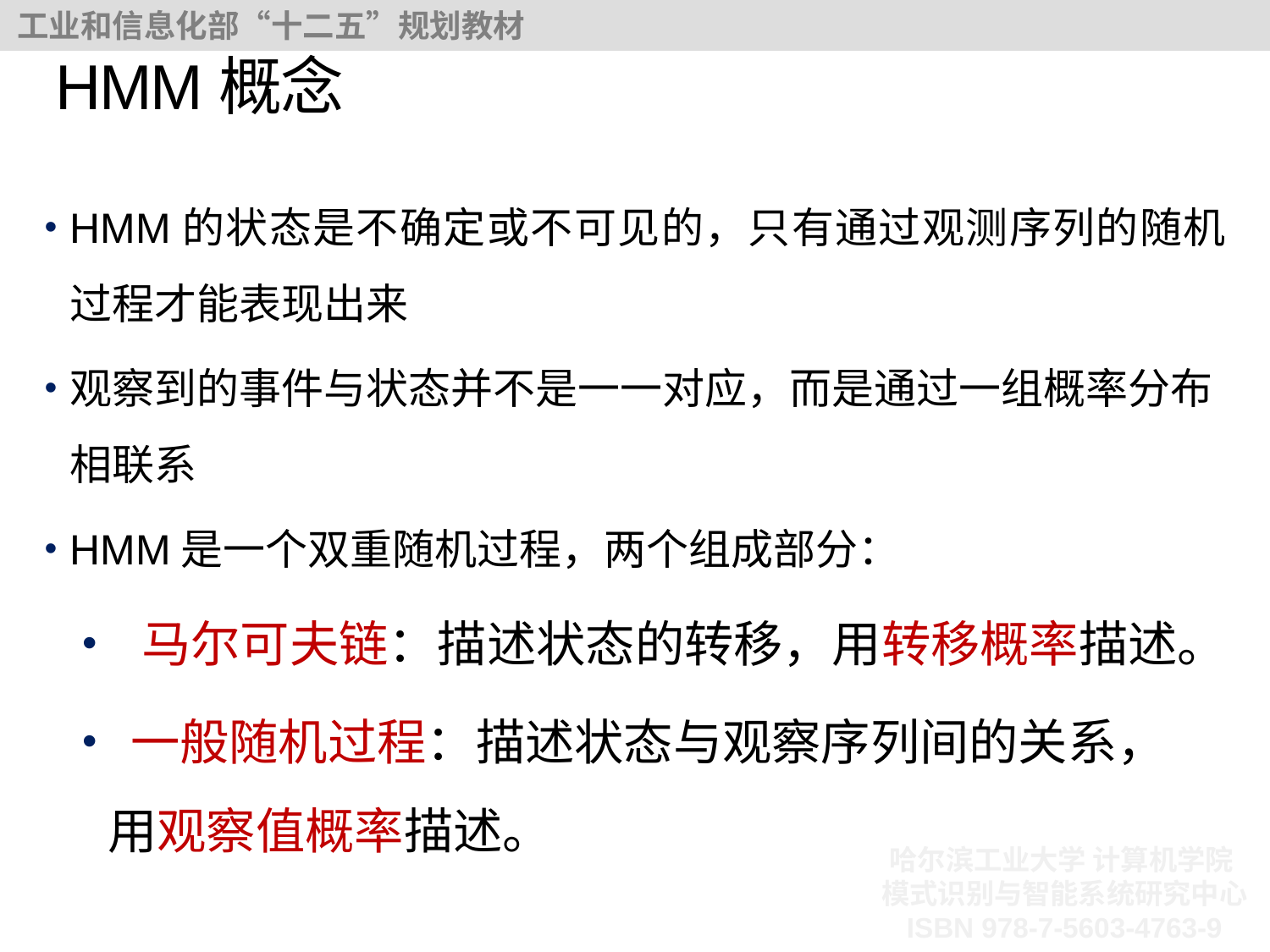

# HMM概念
HMM的状态是不确定或不可见的，只有通过观测序列的随机过程才能表现出来
观察到的事件与状态并不是一一对应，而是通过一组概率分布相联系
HMM是一个双重随机过程，两个组成部分：
  马尔可夫链：描述状态的转移，用转移概率描述。
 一般随机过程：描述状态与观察序列间的关系，  用观察值概率描述。